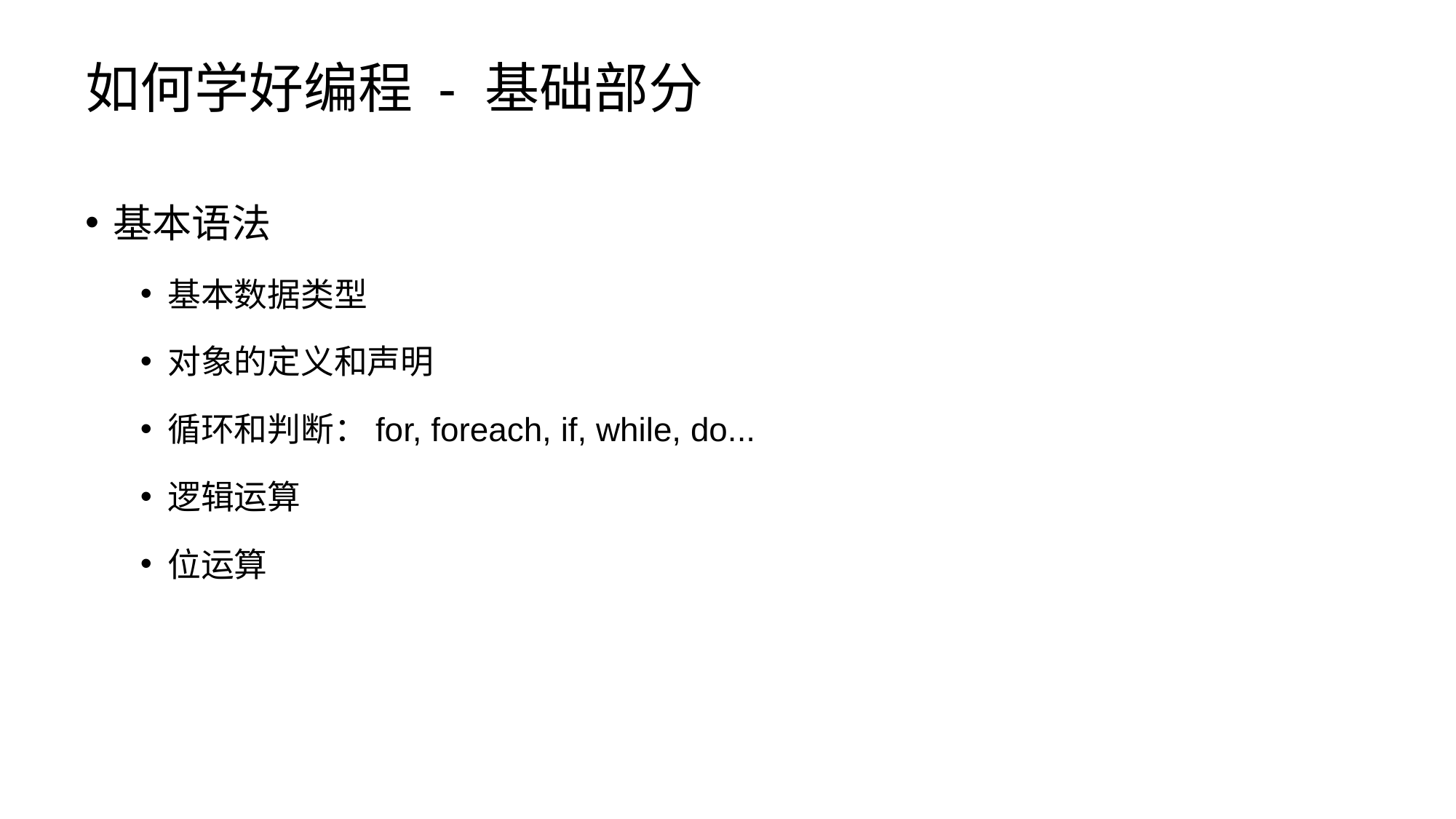

# 如何学好编程 - 基础部分
基本语法
基本数据类型
对象的定义和声明
循环和判断：for, foreach, if, while, do...
逻辑运算
位运算